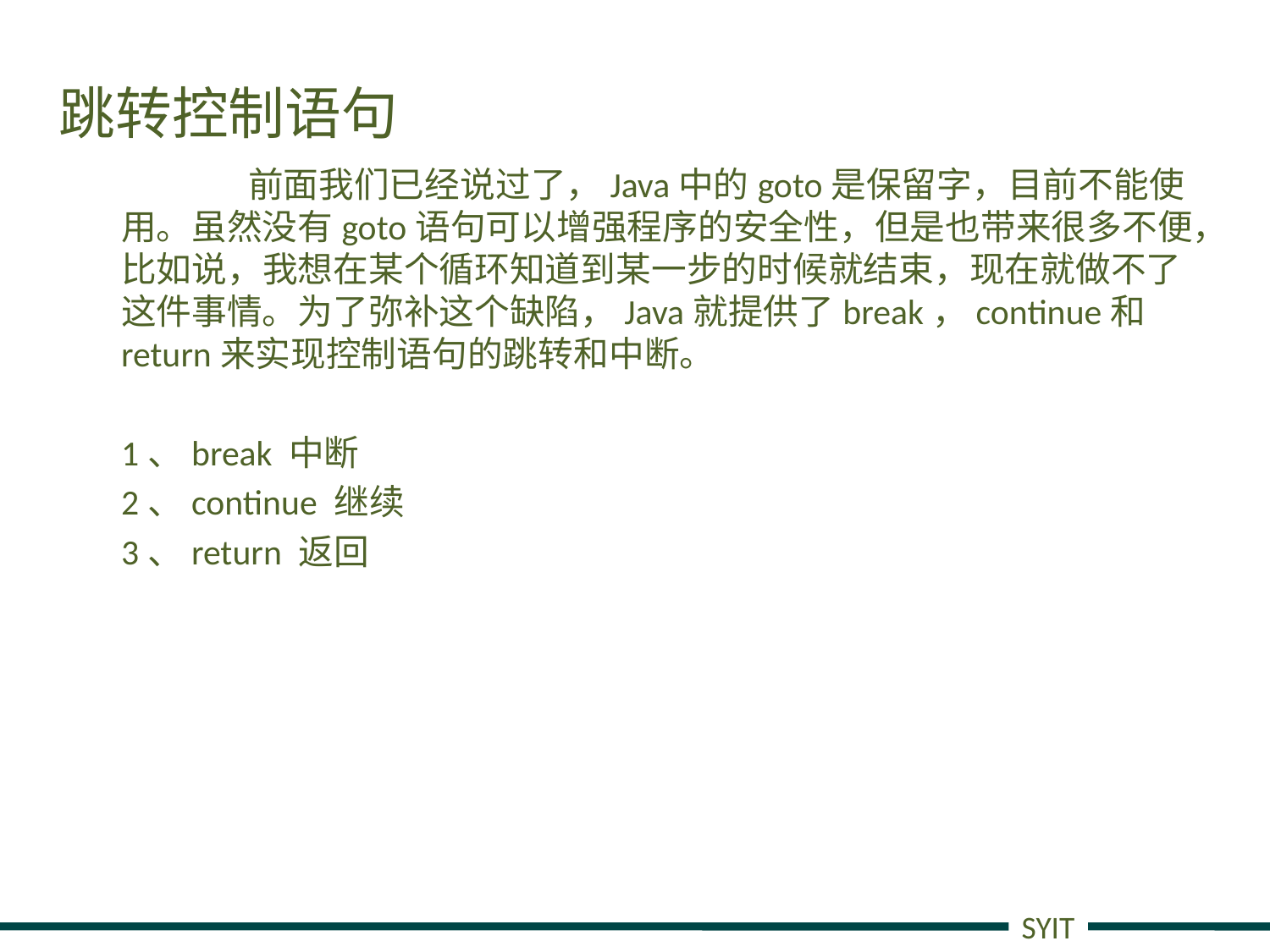

# 跳转控制语句
		前面我们已经说过了，Java中的goto是保留字，目前不能使用。虽然没有goto语句可以增强程序的安全性，但是也带来很多不便，比如说，我想在某个循环知道到某一步的时候就结束，现在就做不了这件事情。为了弥补这个缺陷，Java就提供了break，continue和return来实现控制语句的跳转和中断。

	1、break 中断
	2、continue 继续
	3、return 返回
SYIT